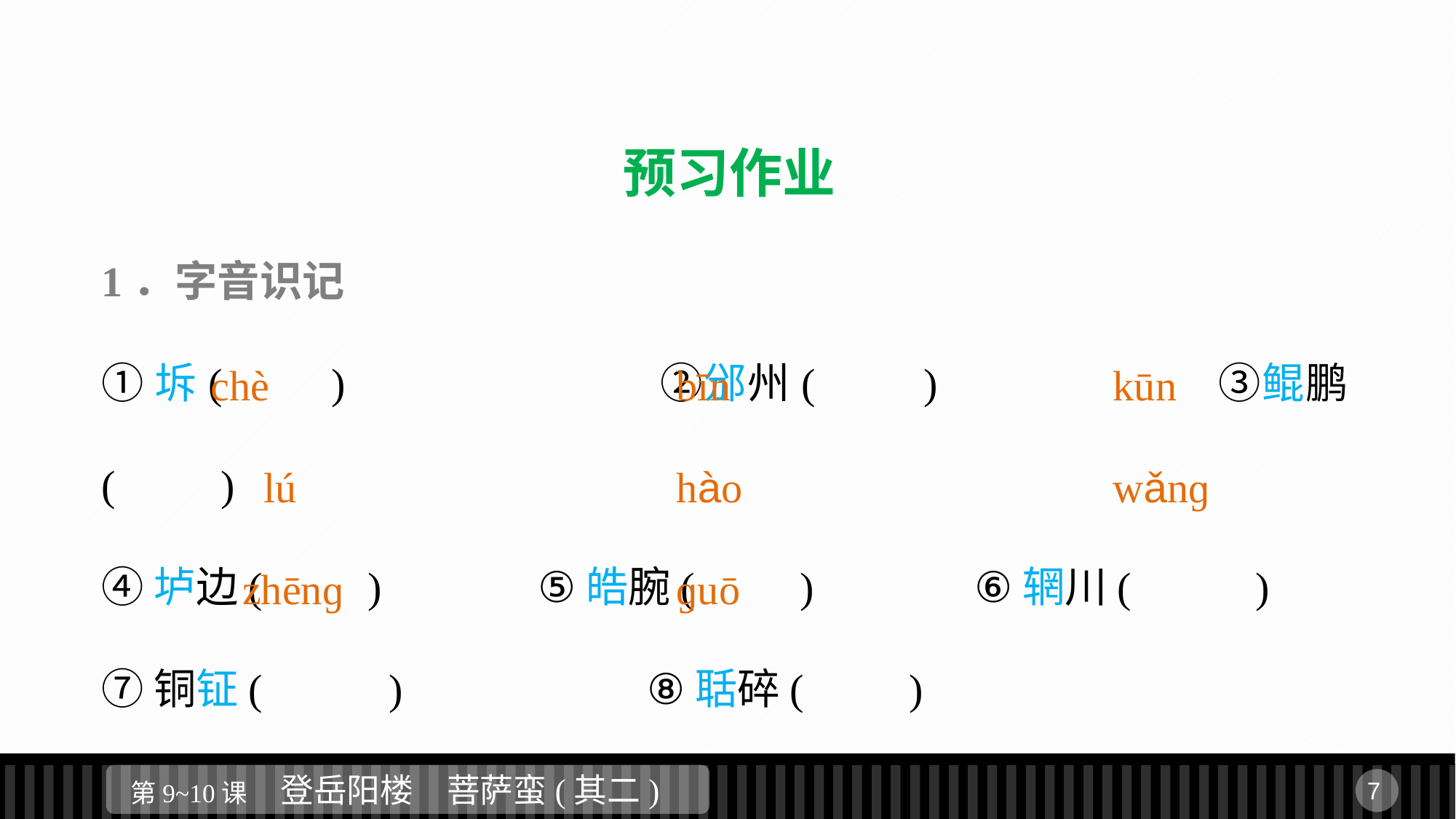

预习作业
1．字音识记
①坼(　　)　　  		②邠州(　　)　　		③鲲鹏(　　)
④垆边(　　)    		⑤皓腕(　　)    		⑥辋川(　　  )
⑦铜钲(  　　)    		⑧聒碎(　　)
chè　			  bīn　			  kūn
     lú　			  hào　			  wǎnɡ
   zhēnɡ　			  ɡuō